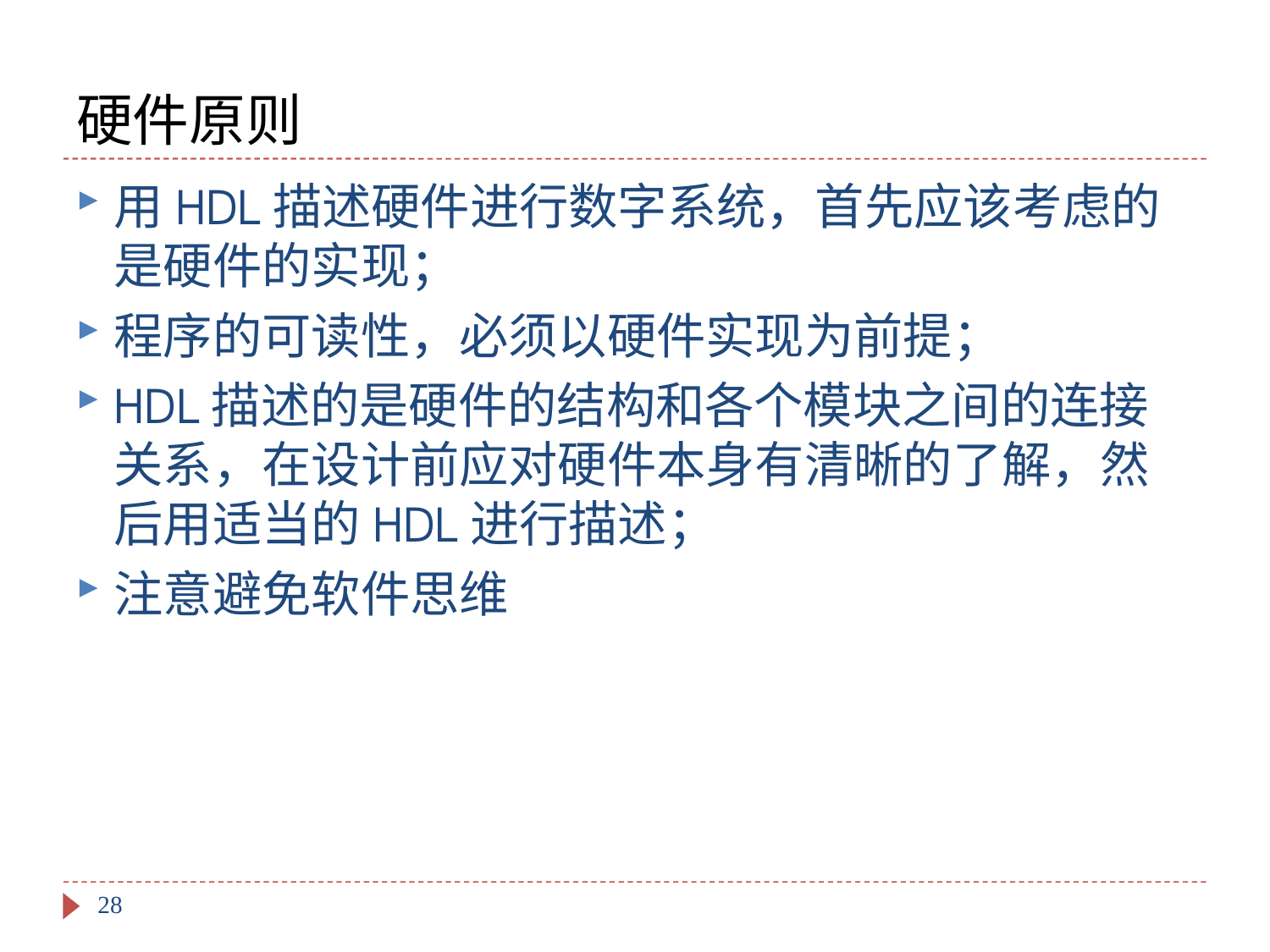

# 硬件原则
用HDL描述硬件进行数字系统，首先应该考虑的是硬件的实现；
程序的可读性，必须以硬件实现为前提；
HDL描述的是硬件的结构和各个模块之间的连接关系，在设计前应对硬件本身有清晰的了解，然后用适当的HDL进行描述；
注意避免软件思维
28